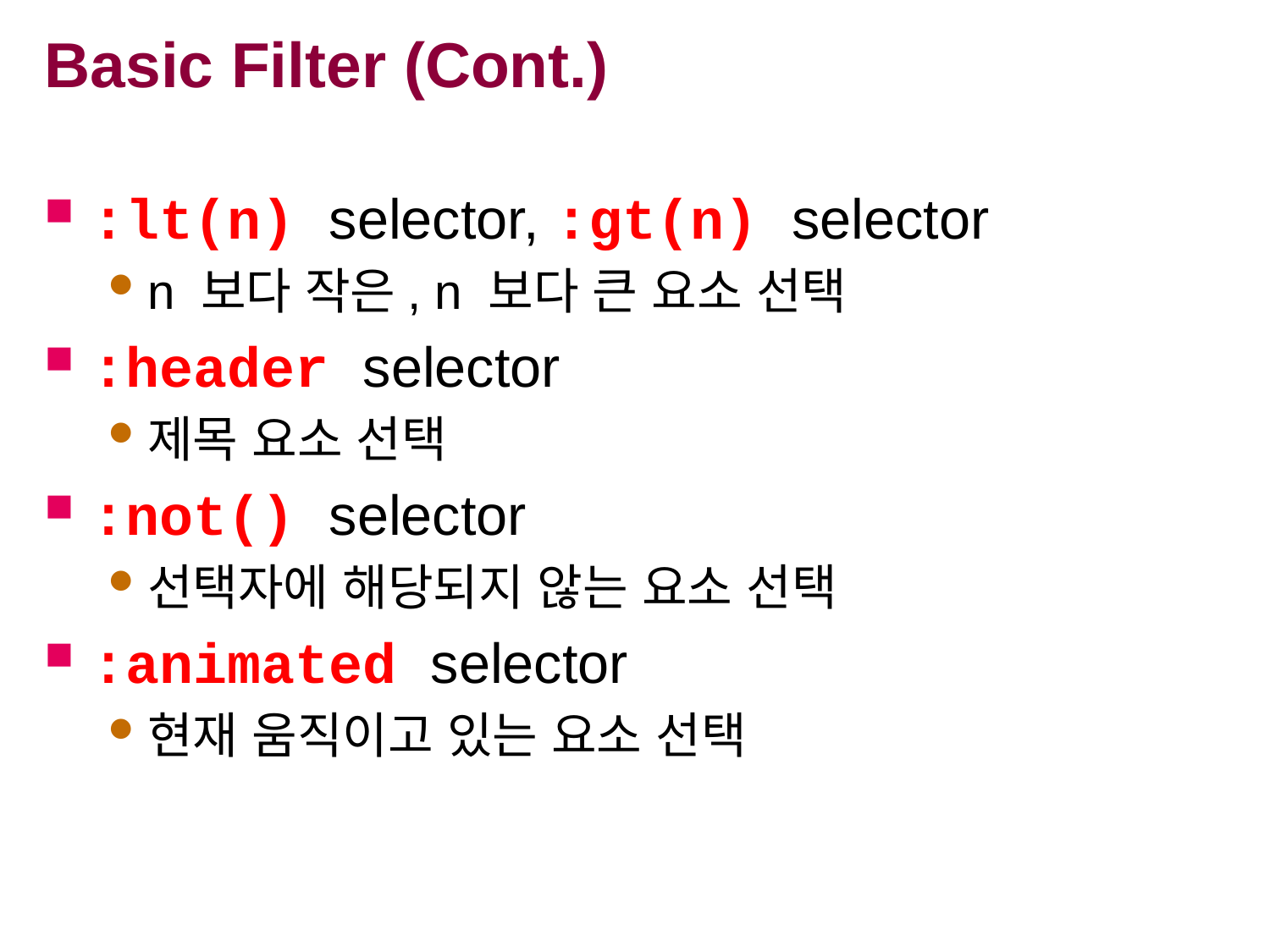

# Basic Filter (Cont.)
:lt(n) selector, :gt(n) selector
n 보다 작은, n 보다 큰 요소 선택
:header selector
제목 요소 선택
:not() selector
선택자에 해당되지 않는 요소 선택
:animated selector
현재 움직이고 있는 요소 선택